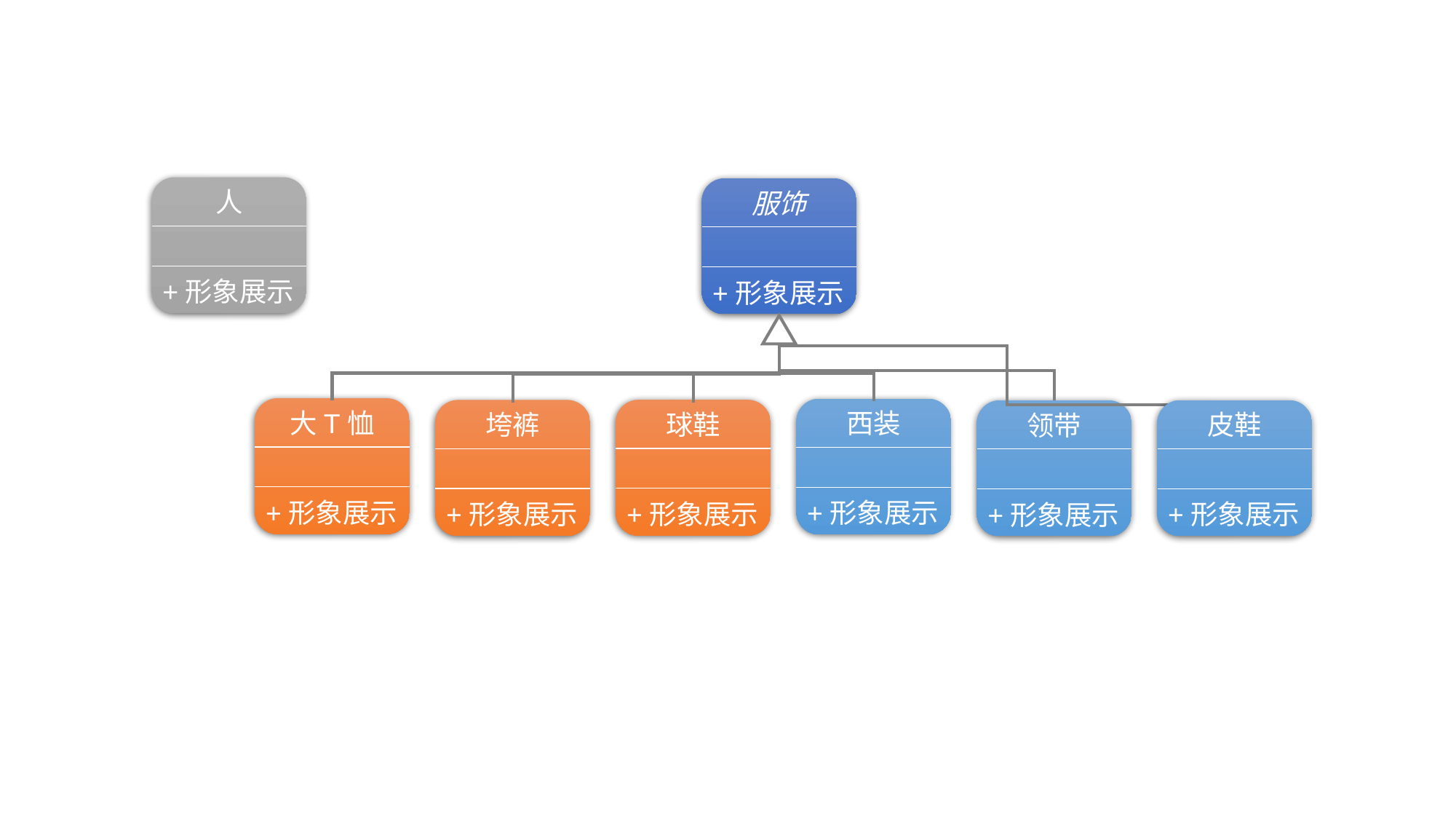

人
+形象展示

服饰
+形象展示

大T恤
+形象展示

西装
+形象展示

球鞋
+形象展示

垮裤
+形象展示

皮鞋
+形象展示

领带
+形象展示